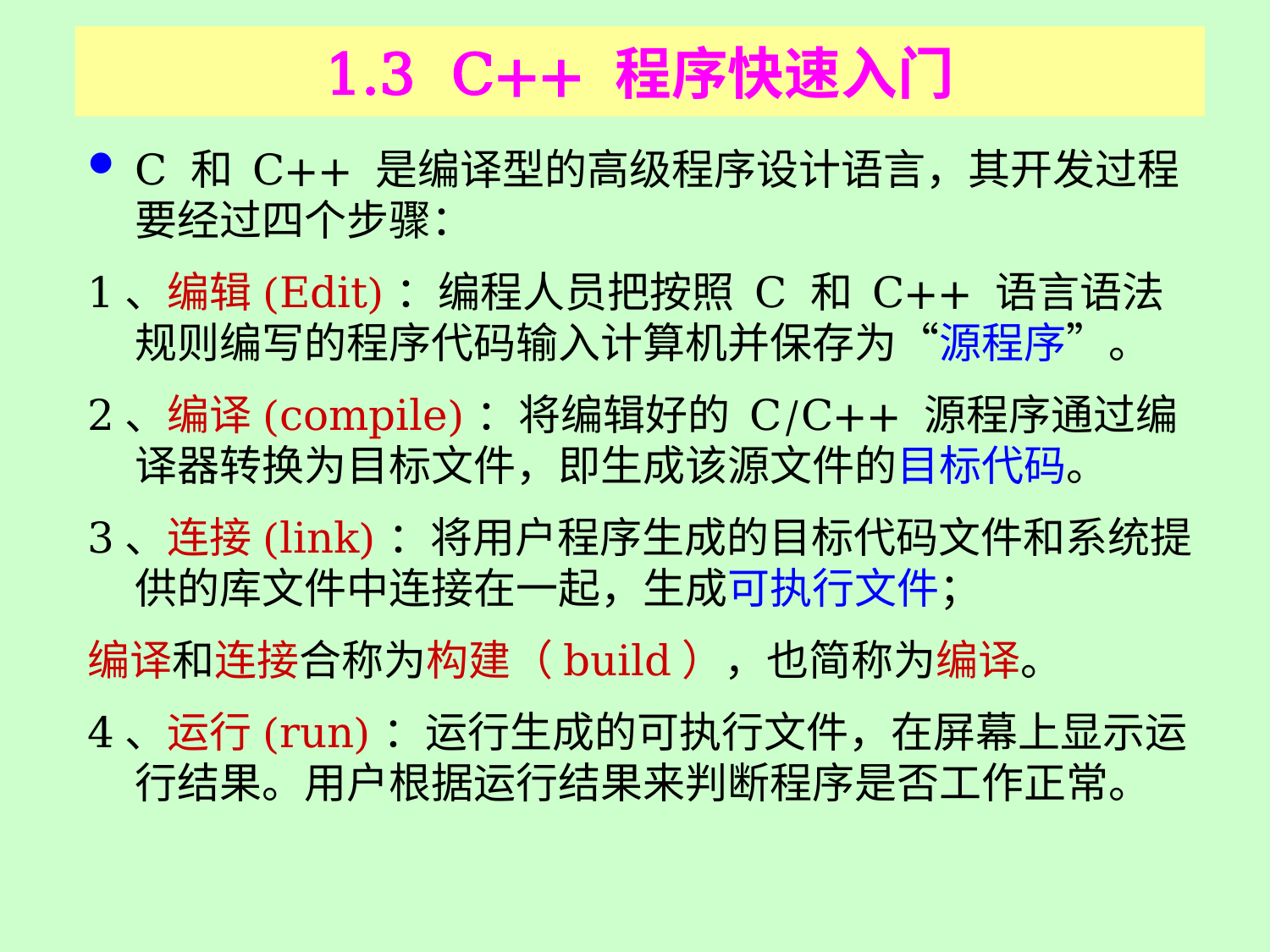

# 1.3  C++ 程序快速入门
C 和 C++ 是编译型的高级程序设计语言，其开发过程要经过四个步骤：
1、编辑(Edit)：编程人员把按照 C 和 C++ 语言语法规则编写的程序代码输入计算机并保存为“源程序”。
2、编译(compile)：将编辑好的 C/C++ 源程序通过编译器转换为目标文件，即生成该源文件的目标代码。
3、连接(link)：将用户程序生成的目标代码文件和系统提供的库文件中连接在一起，生成可执行文件；
编译和连接合称为构建（build），也简称为编译。
4、运行(run)：运行生成的可执行文件，在屏幕上显示运行结果。用户根据运行结果来判断程序是否工作正常。
31